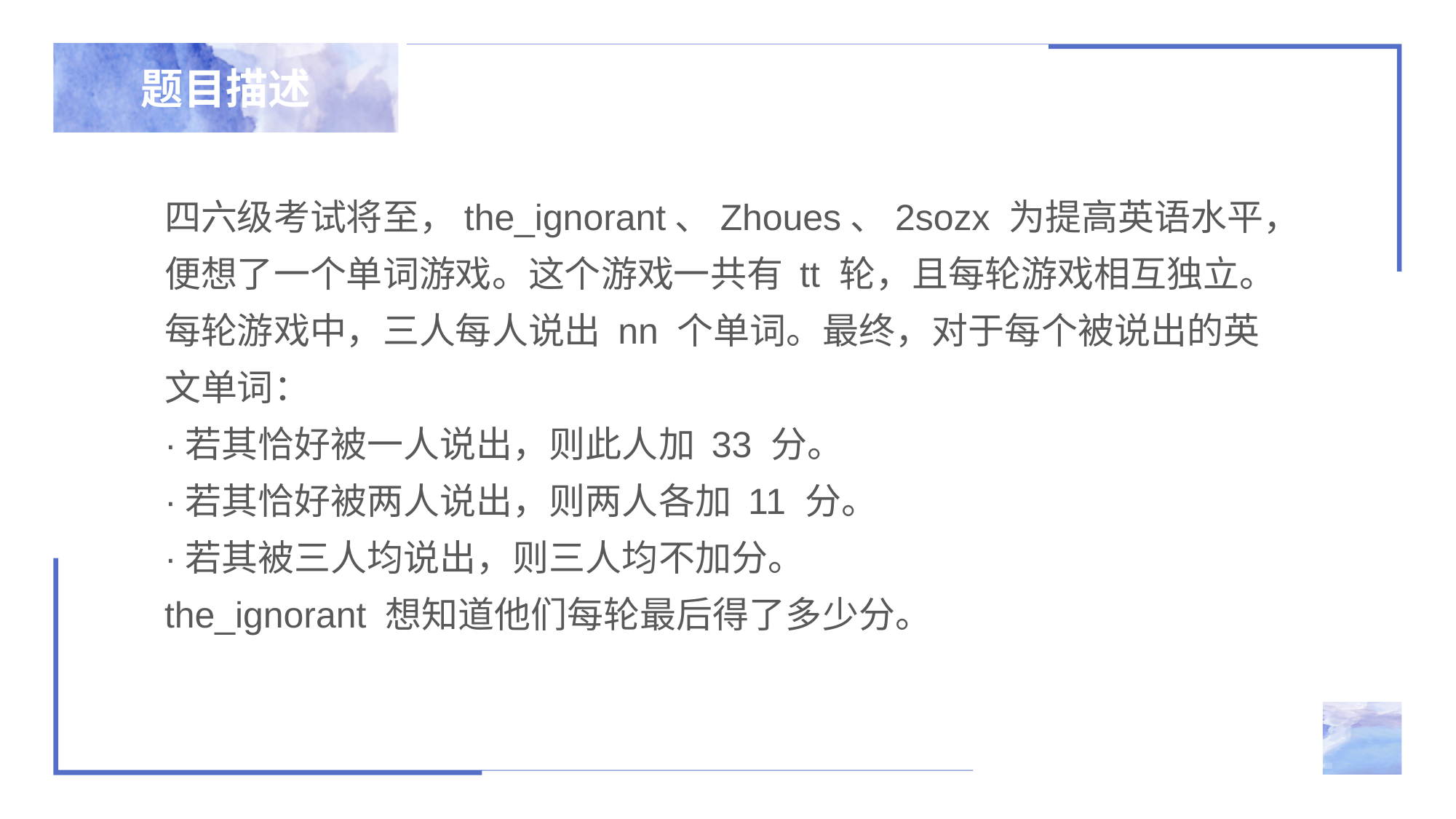

题目描述

四六级考试将至，the_ignorant、Zhoues、2sozx 为提高英语水平，便想了一个单词游戏。这个游戏一共有 tt 轮，且每轮游戏相互独立。
每轮游戏中，三人每人说出 nn 个单词。最终，对于每个被说出的英文单词：
·若其恰好被一人说出，则此人加 33 分。
·若其恰好被两人说出，则两人各加 11 分。
·若其被三人均说出，则三人均不加分。
the_ignorant 想知道他们每轮最后得了多少分。